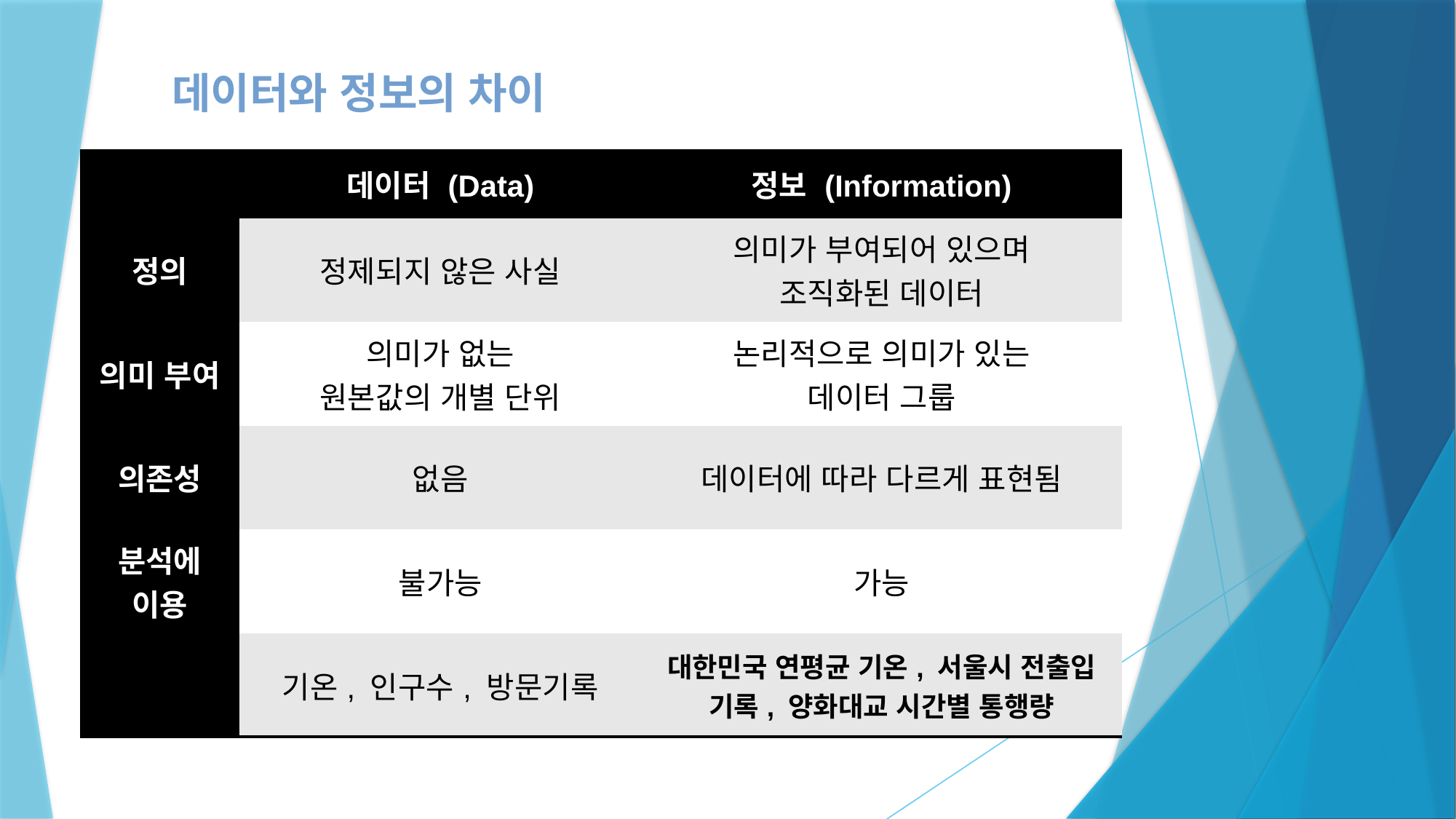

데이터와 정보의 차이
|  | 데이터 (Data) | 정보 (Information) |
| --- | --- | --- |
| 정의 | 정제되지 않은 사실 | 의미가 부여되어 있으며 조직화된 데이터 |
| 의미 부여 | 의미가 없는 원본값의 개별 단위 | 논리적으로 의미가 있는 데이터 그룹 |
| 의존성 | 없음 | 데이터에 따라 다르게 표현됨 |
| 분석에 이용 | 불가능 | 가능 |
| 예시 | 기온, 인구수, 방문기록 | 대한민국 연평균 기온, 서울시 전출입 기록, 양화대교 시간별 통행량 |